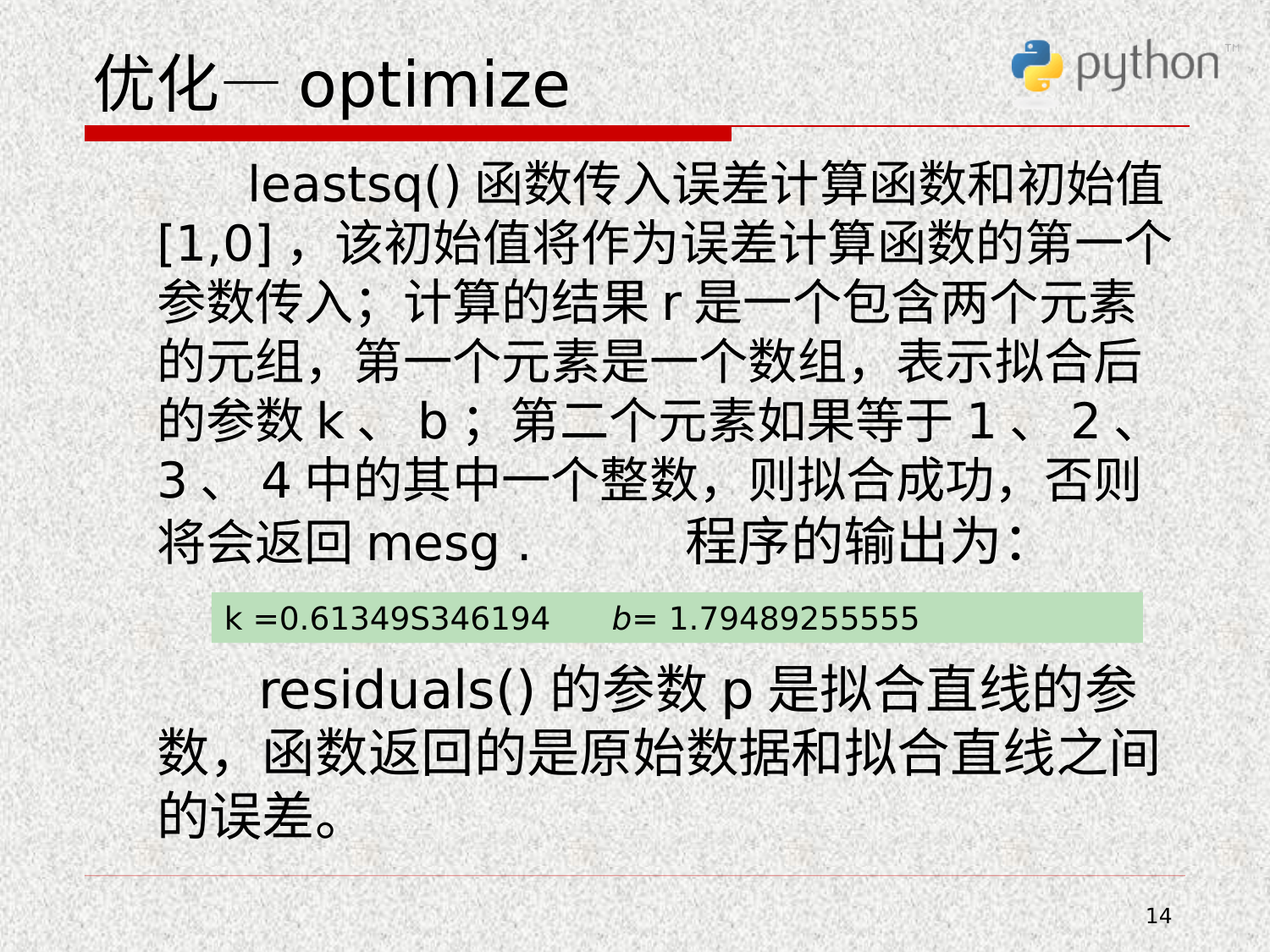

# 优化—optimize
          leastsq()函数传入误差计算函数和初始值[1,0]，该初始值将作为误差计算函数的第一个参数传入；计算的结果r是一个包含两个元素的元组，第一个元素是一个数组，表示拟合后的参数k、b；第二个元素如果等于1、2、3、4中的其中一个整数，则拟合成功，否则将会返回mesg .         程序的输出为：

          residuals()的参数p是拟合直线的参数，函数返回的是原始数据和拟合直线之间的误差。

k =0.61349S346194      b= 1.79489255555
14